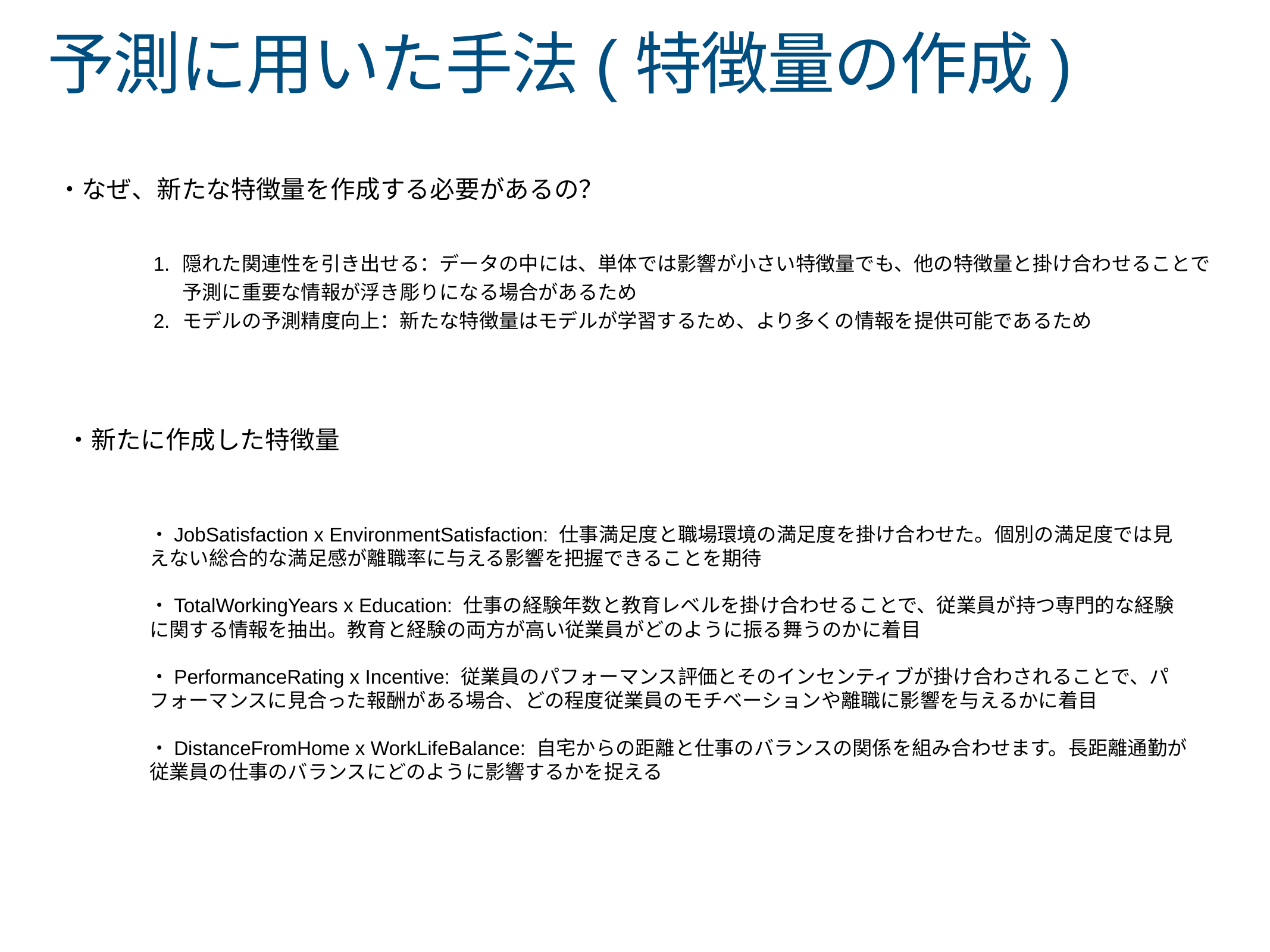

# 予測に用いた手法(特徴量の作成)
・なぜ、新たな特徴量を作成する必要があるの？
隠れた関連性を引き出せる：データの中には、単体では影響が小さい特徴量でも、他の特徴量と掛け合わせることで
予測に重要な情報が浮き彫りになる場合があるため
モデルの予測精度向上：新たな特徴量はモデルが学習するため、より多くの情報を提供可能であるため
・新たに作成した特徴量
・JobSatisfaction x EnvironmentSatisfaction: 仕事満足度と職場環境の満足度を掛け合わせた。個別の満足度では見えない総合的な満足感が離職率に与える影響を把握できることを期待

・TotalWorkingYears x Education: 仕事の経験年数と教育レベルを掛け合わせることで、従業員が持つ専門的な経験に関する情報を抽出。教育と経験の両方が高い従業員がどのように振る舞うのかに着目

・PerformanceRating x Incentive: 従業員のパフォーマンス評価とそのインセンティブが掛け合わされることで、パフォーマンスに見合った報酬がある場合、どの程度従業員のモチベーションや離職に影響を与えるかに着目

・DistanceFromHome x WorkLifeBalance: 自宅からの距離と仕事のバランスの関係を組み合わせます。長距離通勤が従業員の仕事のバランスにどのように影響するかを捉える